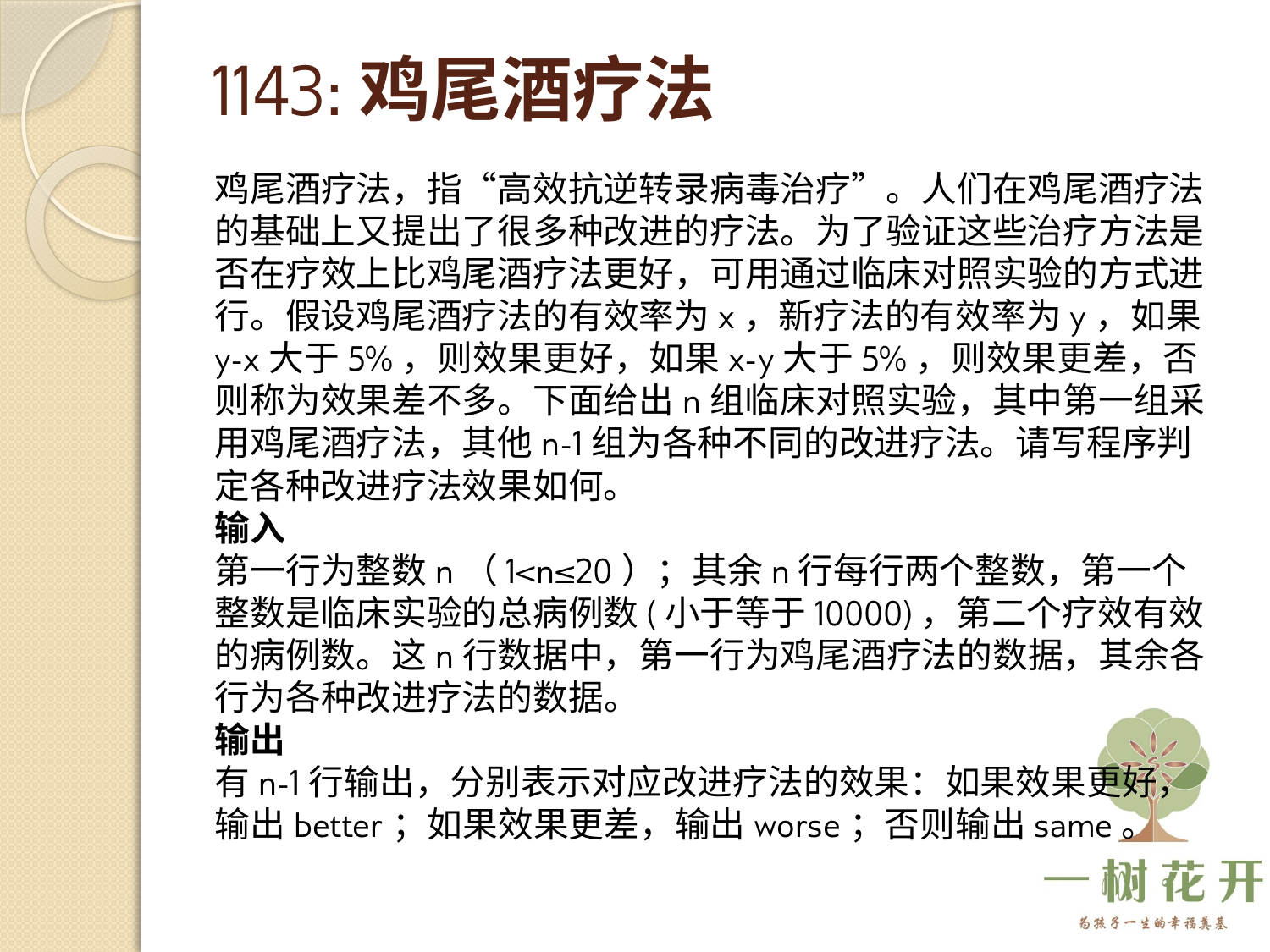

# 1143:鸡尾酒疗法
鸡尾酒疗法，指“高效抗逆转录病毒治疗”。人们在鸡尾酒疗法的基础上又提出了很多种改进的疗法。为了验证这些治疗方法是否在疗效上比鸡尾酒疗法更好，可用通过临床对照实验的方式进行。假设鸡尾酒疗法的有效率为x，新疗法的有效率为y，如果y-x大于5%，则效果更好，如果x-y大于5%，则效果更差，否则称为效果差不多。下面给出n组临床对照实验，其中第一组采用鸡尾酒疗法，其他n-1组为各种不同的改进疗法。请写程序判定各种改进疗法效果如何。
输入
第一行为整数n（1<n≤20）；其余n行每行两个整数，第一个整数是临床实验的总病例数(小于等于10000)，第二个疗效有效的病例数。这n行数据中，第一行为鸡尾酒疗法的数据，其余各行为各种改进疗法的数据。
输出
有n-1行输出，分别表示对应改进疗法的效果：如果效果更好，输出better；如果效果更差，输出worse；否则输出same。